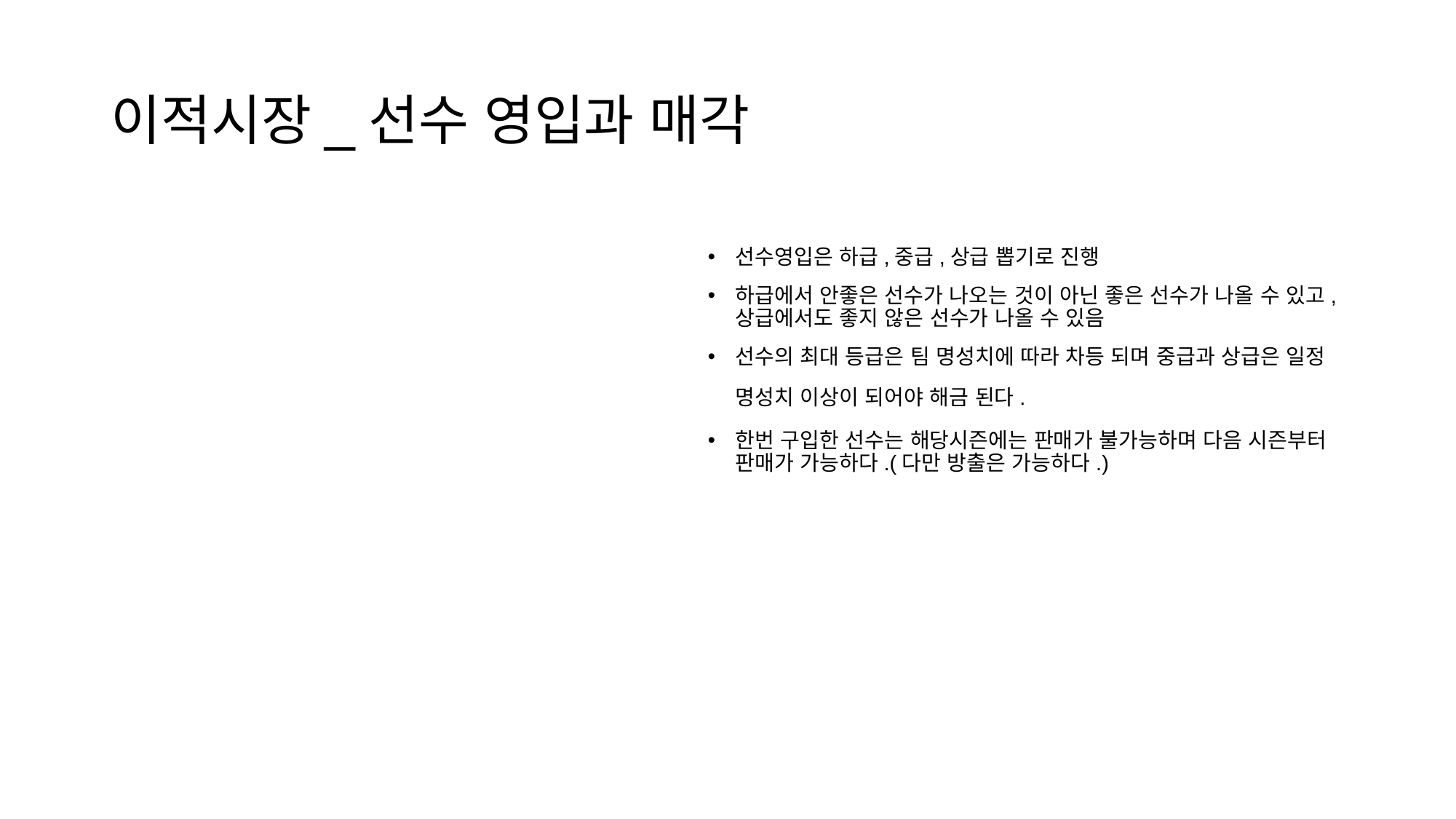

# 이적시장_선수 영입과 매각
선수영입은 하급,중급,상급 뽑기로 진행
하급에서 안좋은 선수가 나오는 것이 아닌 좋은 선수가 나올 수 있고, 상급에서도 좋지 않은 선수가 나올 수 있음
선수의 최대 등급은 팀 명성치에 따라 차등 되며 중급과 상급은 일정 명성치 이상이 되어야 해금 된다.
한번 구입한 선수는 해당시즌에는 판매가 불가능하며 다음 시즌부터 판매가 가능하다.(다만 방출은 가능하다.)